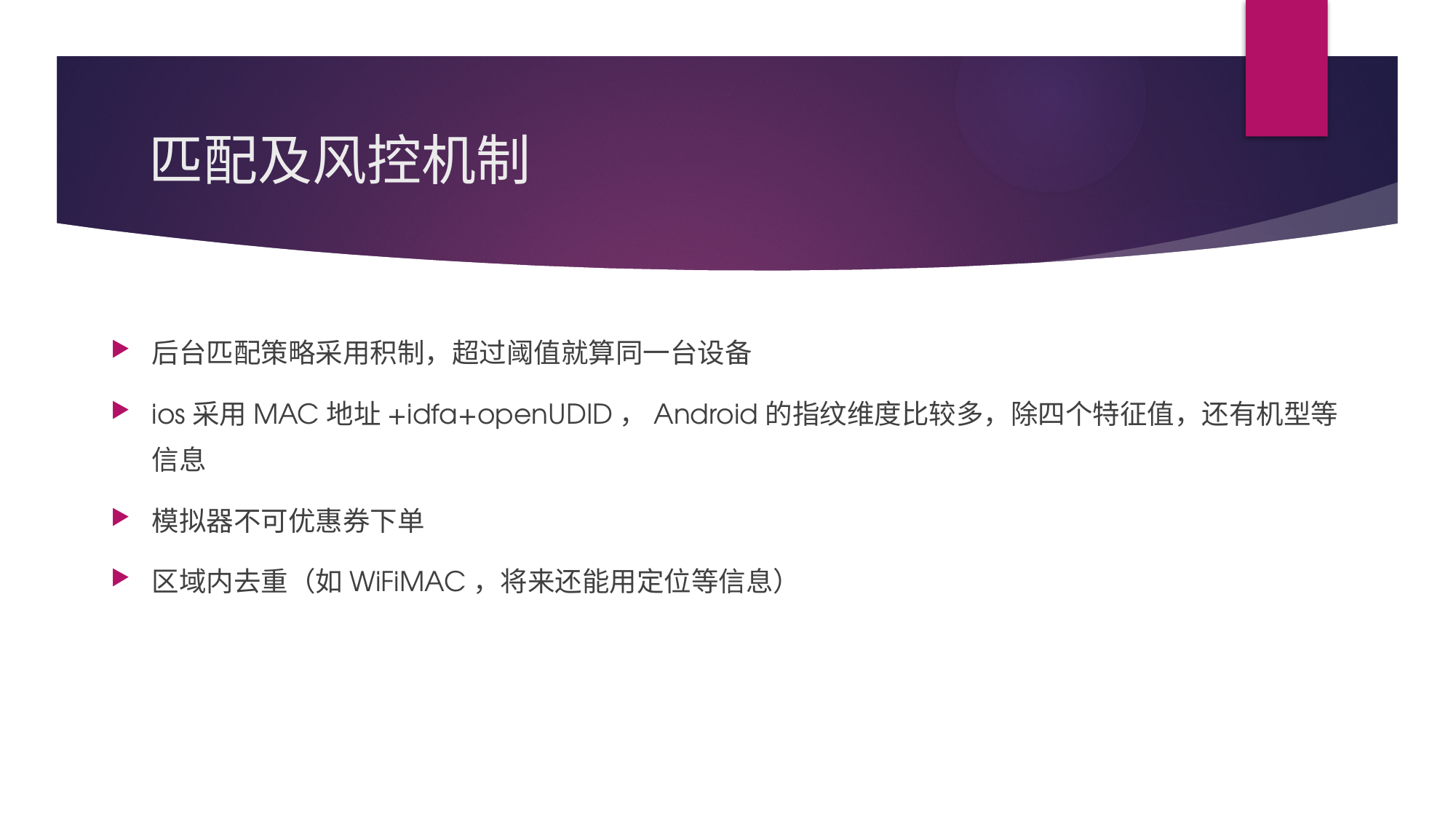

# 匹配及风控机制
后台匹配策略采用积制，超过阈值就算同一台设备
ios采用MAC地址+idfa+openUDID，Android的指纹维度比较多，除四个特征值，还有机型等信息
模拟器不可优惠券下单
区域内去重（如WiFiMAC，将来还能用定位等信息）